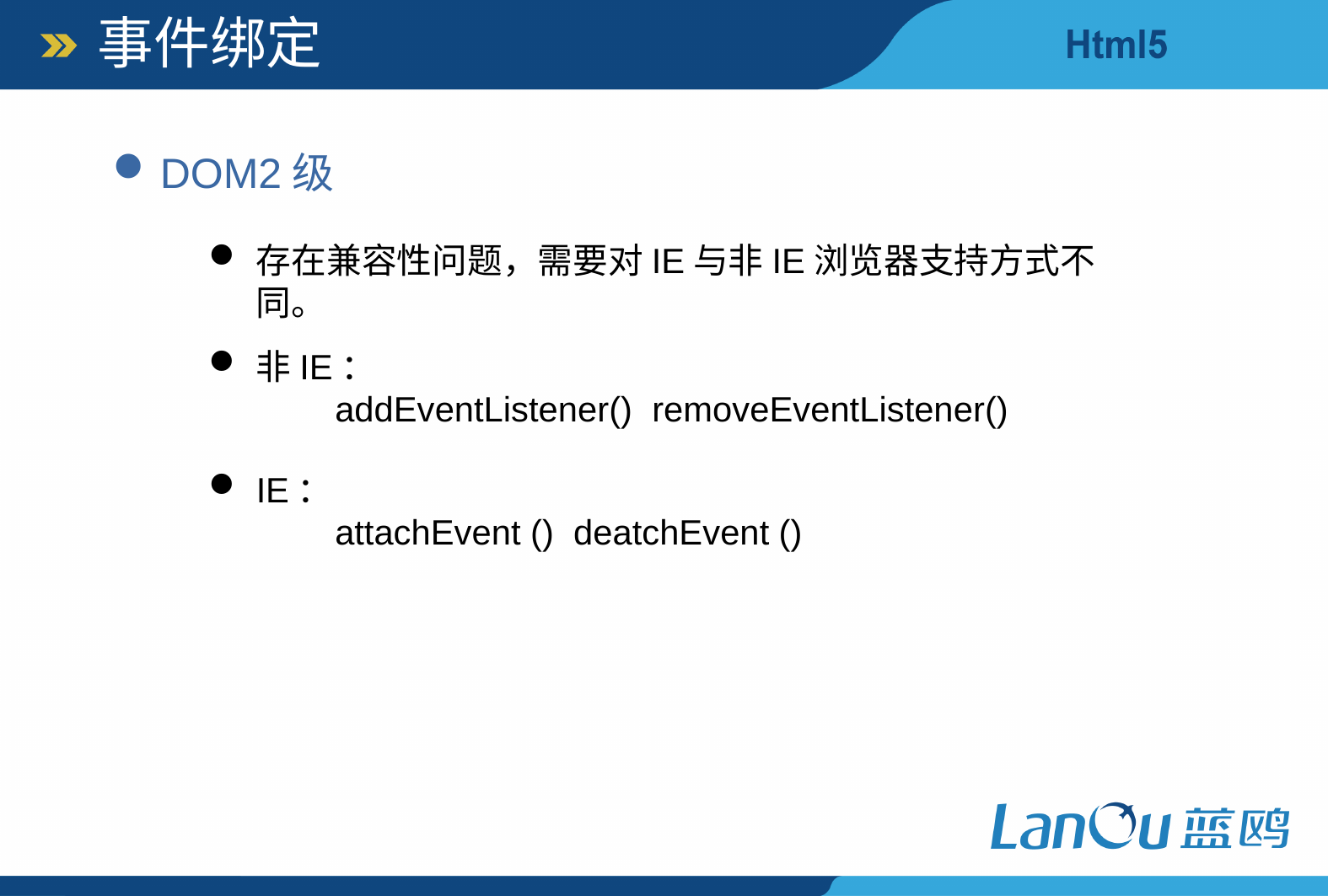

事件绑定
DOM2级
存在兼容性问题，需要对IE与非IE浏览器支持方式不同。
非IE：
	addEventListener()  removeEventListener()
IE：
	attachEvent ()  deatchEvent ()